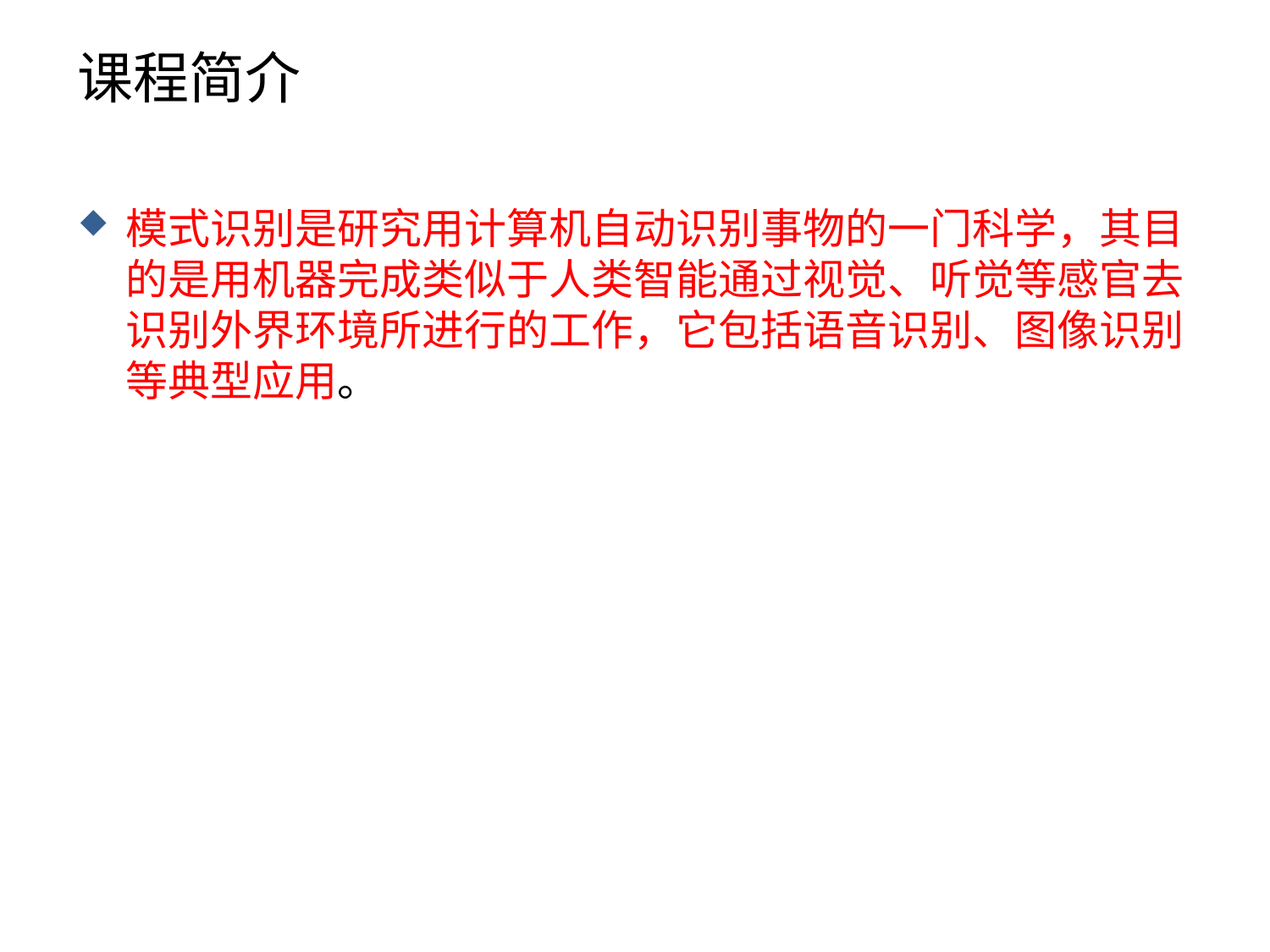

课程简介

模式识别是研究用计算机自动识别事物的一门科学，其目的是用机器完成类似于人类智能通过视觉、听觉等感官去识别外界环境所进行的工作，它包括语音识别、图像识别等典型应用。